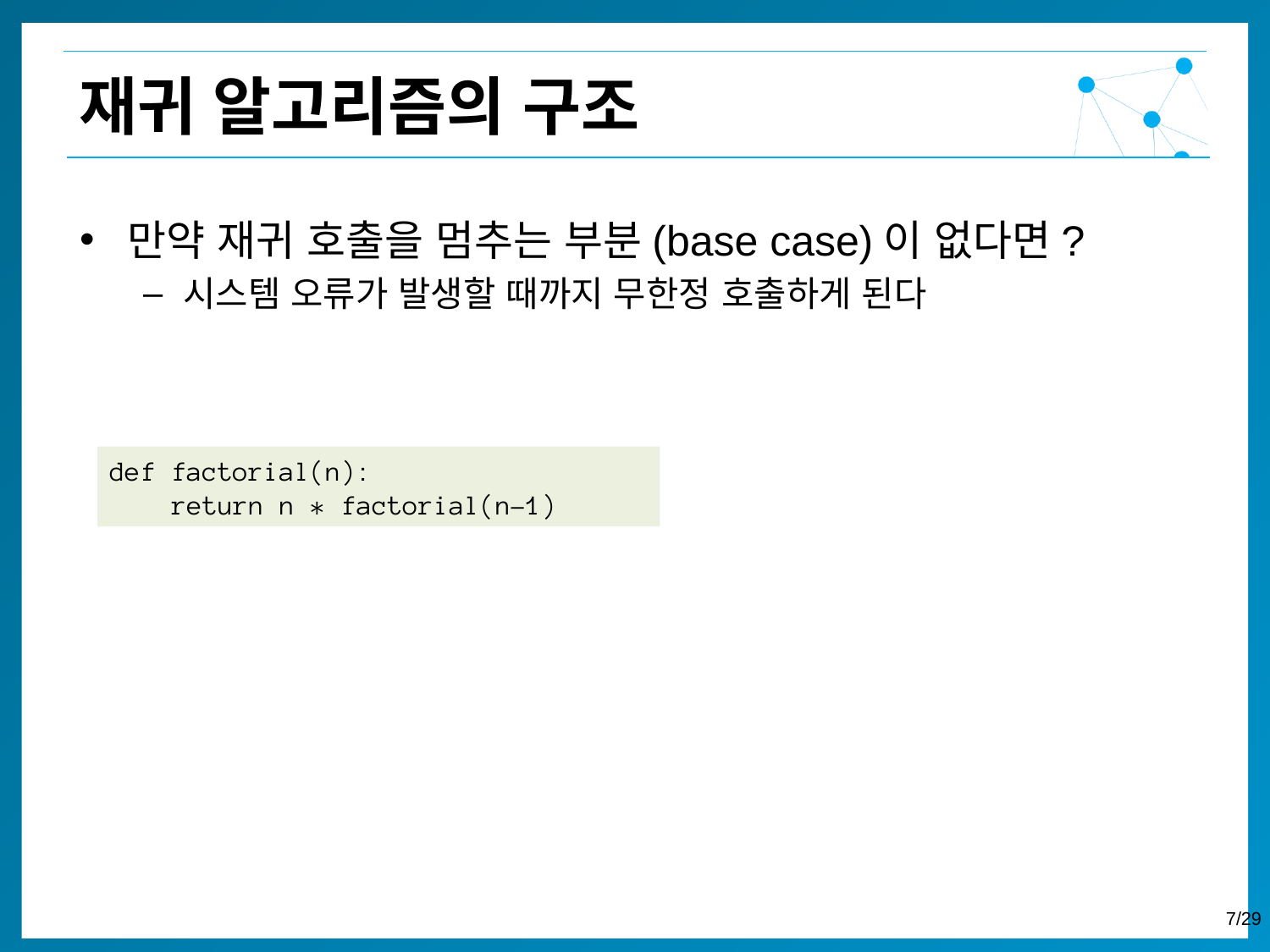

재귀 알고리즘의 구조
만약 재귀 호출을 멈추는 부분(base case)이 없다면?
시스템 오류가 발생할 때까지 무한정 호출하게 된다
def factorial(n):
    return n * factorial(n-1)